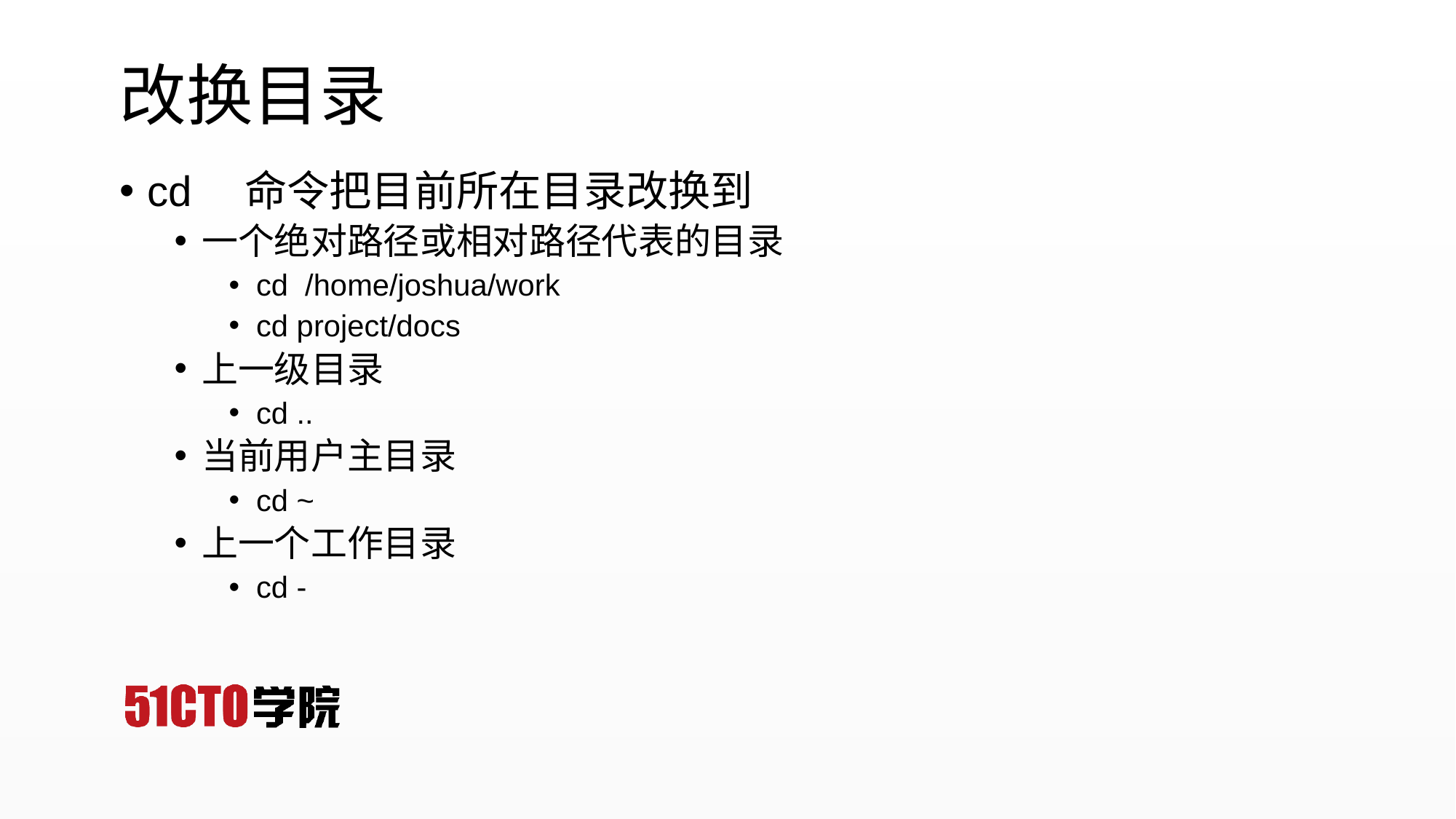

# 改换目录
cd　命令把目前所在目录改换到
一个绝对路径或相对路径代表的目录
cd  /home/joshua/work
cd project/docs
上一级目录
cd ..
当前用户主目录
cd ~
上一个工作目录
cd -